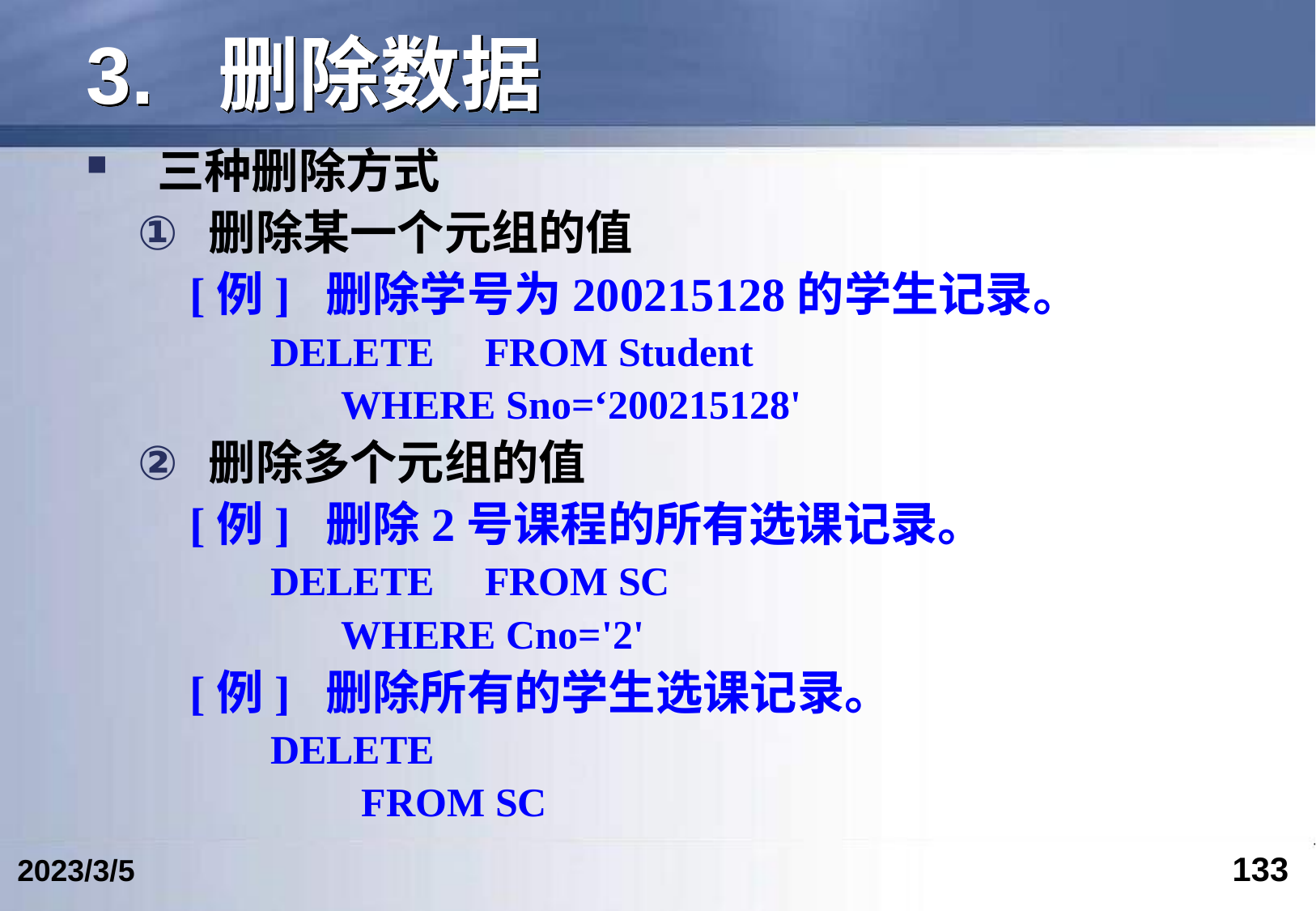

# 3.  删除数据
三种删除方式
删除某一个元组的值
[例]  删除学号为200215128的学生记录。
        DELETE     FROM Student
               WHERE Sno=‘200215128'
删除多个元组的值
[例]  删除2号课程的所有选课记录。
        DELETE     FROM SC
               WHERE Cno='2'
[例]  删除所有的学生选课记录。
        DELETE
                 FROM SC
133
2023/3/5